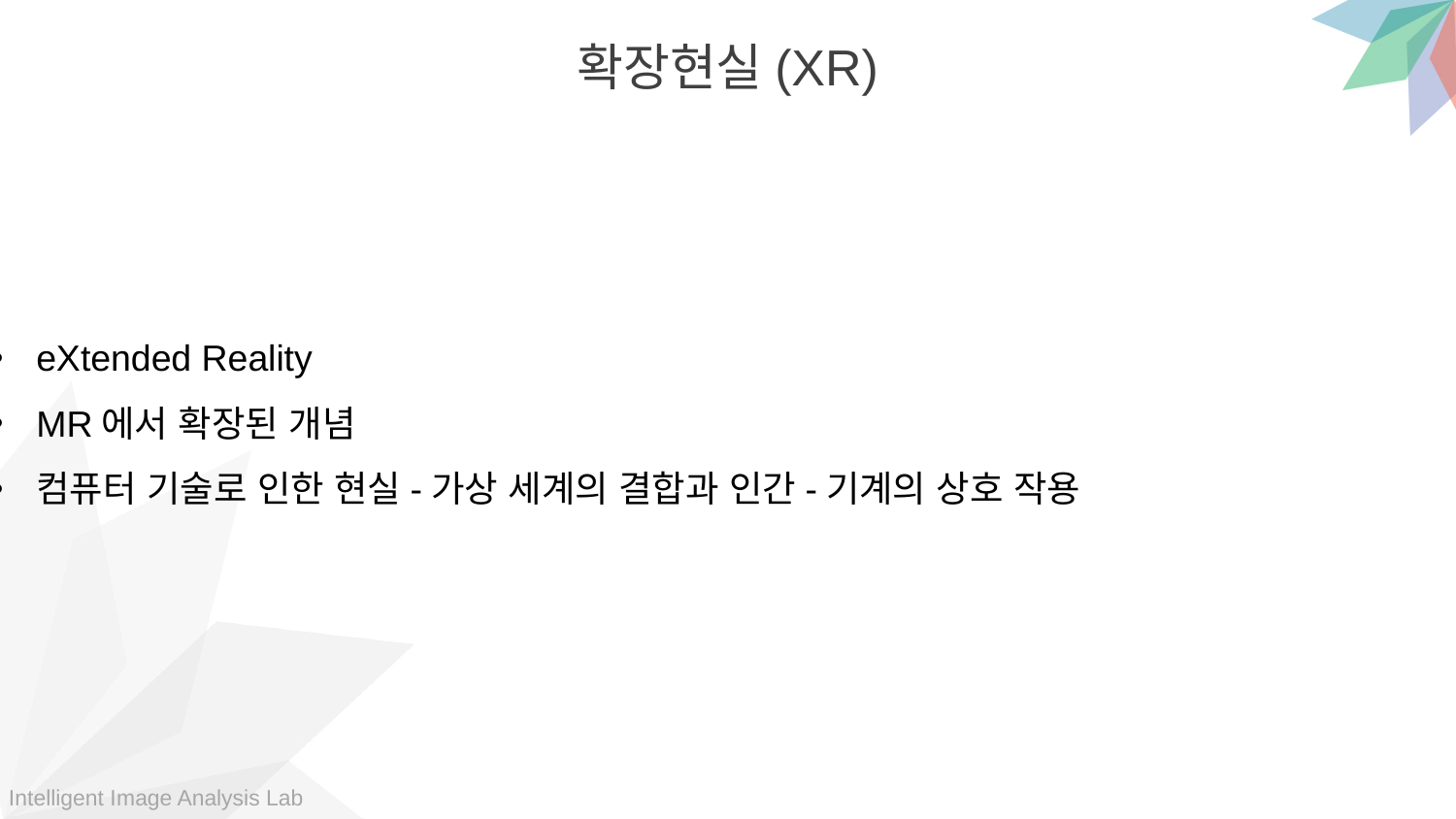

확장현실(XR)
eXtended Reality
MR에서 확장된 개념
컴퓨터 기술로 인한 현실-가상 세계의 결합과 인간-기계의 상호 작용